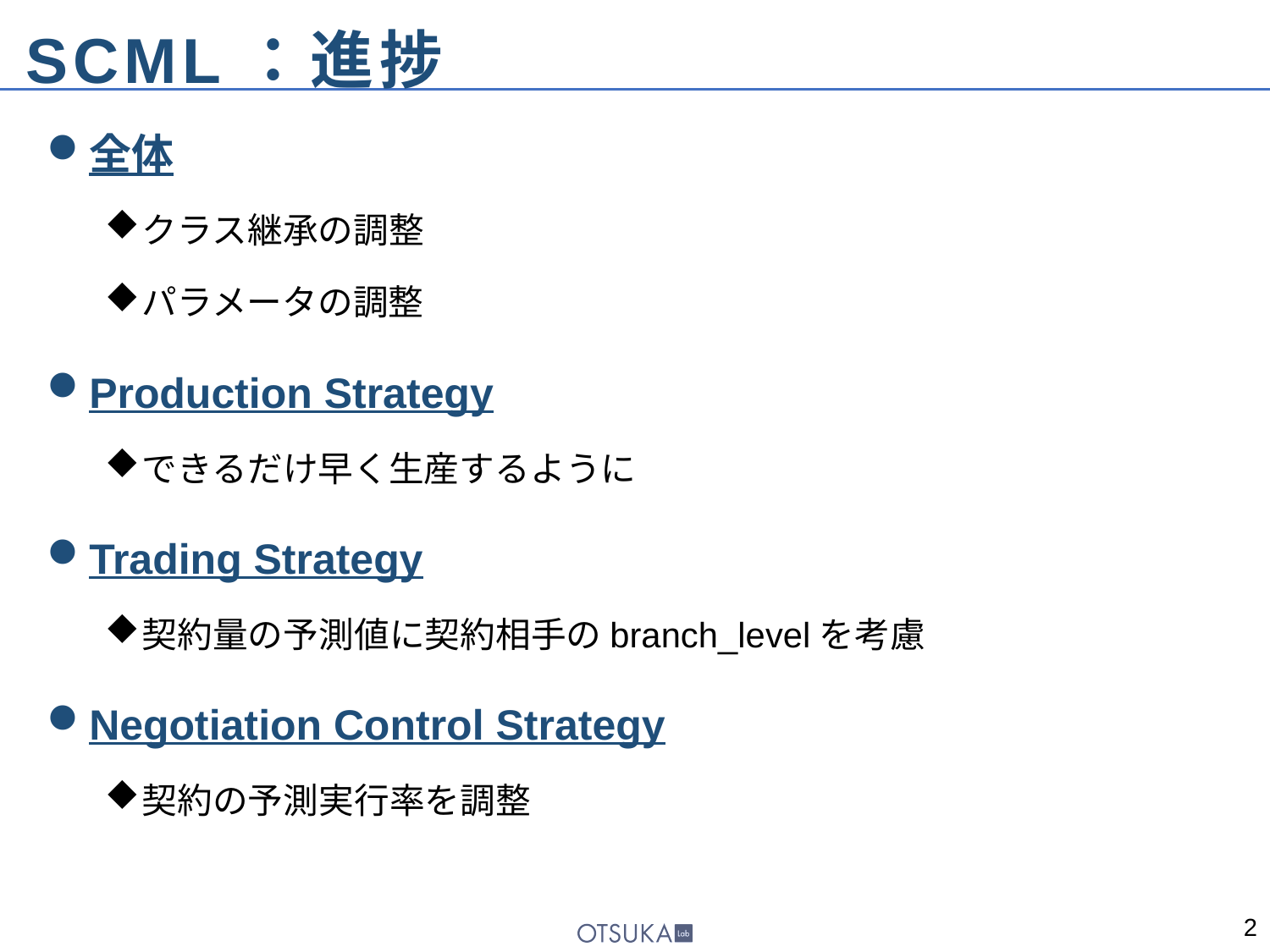

# SCML：進捗
全体
クラス継承の調整
パラメータの調整
Production Strategy
できるだけ早く生産するように
Trading Strategy
契約量の予測値に契約相手のbranch_levelを考慮
Negotiation Control Strategy
契約の予測実行率を調整
2